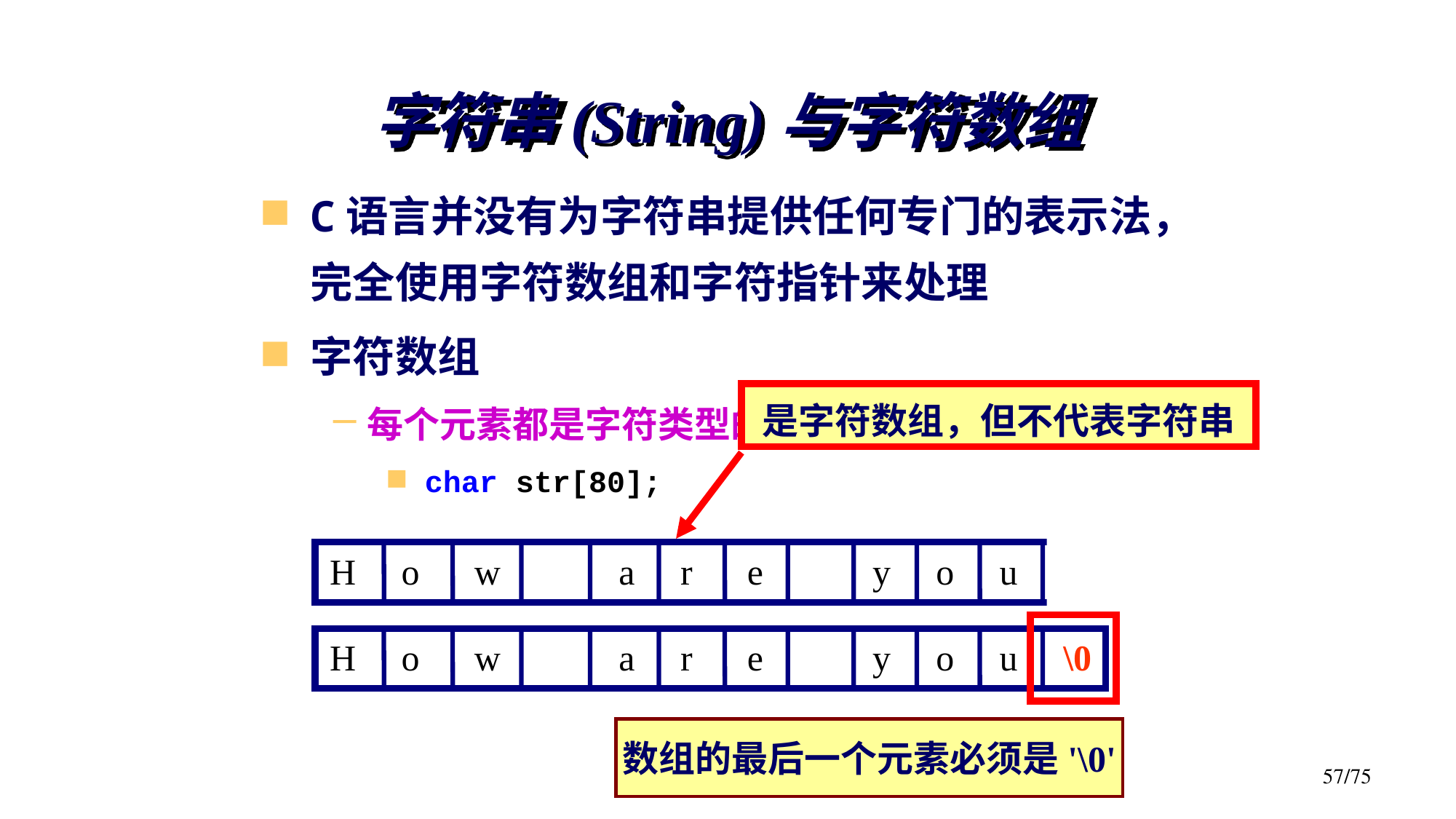

# 字符串(String)与字符数组
C语言并没有为字符串提供任何专门的表示法，完全使用字符数组和字符指针来处理
字符数组
每个元素都是字符类型的数组
char str[80];
是字符数组，但不代表字符串

H     o      w             a     r      e            y     o     u     \0

H     o      w             a     r      e            y     o     u     \0
数组的最后一个元素必须是'\0'